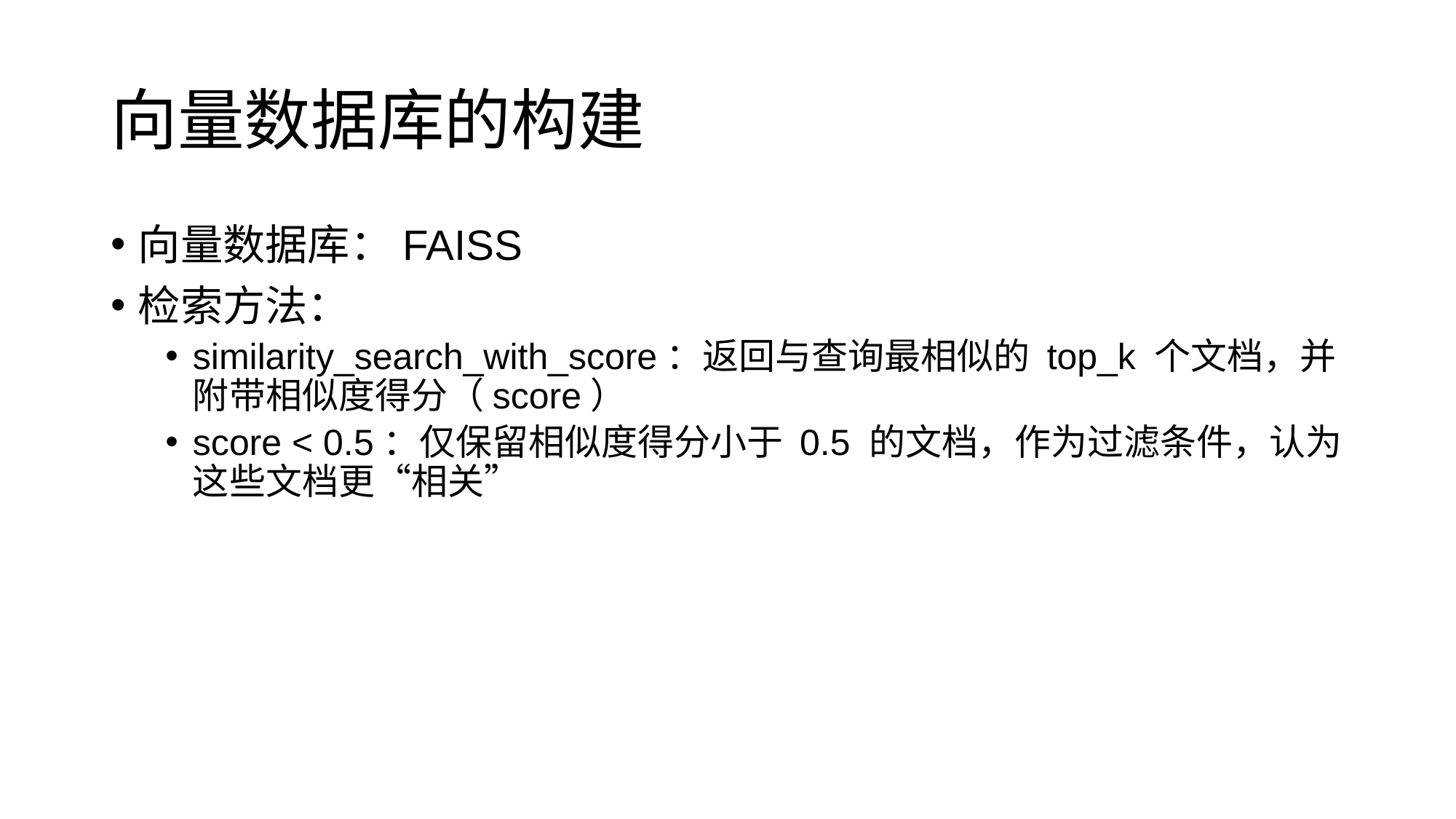

# 向量数据库的构建
向量数据库：FAISS
检索方法：
similarity_search_with_score：返回与查询最相似的 top_k 个文档，并附带相似度得分（score）
score < 0.5：仅保留相似度得分小于 0.5 的文档，作为过滤条件，认为这些文档更“相关”